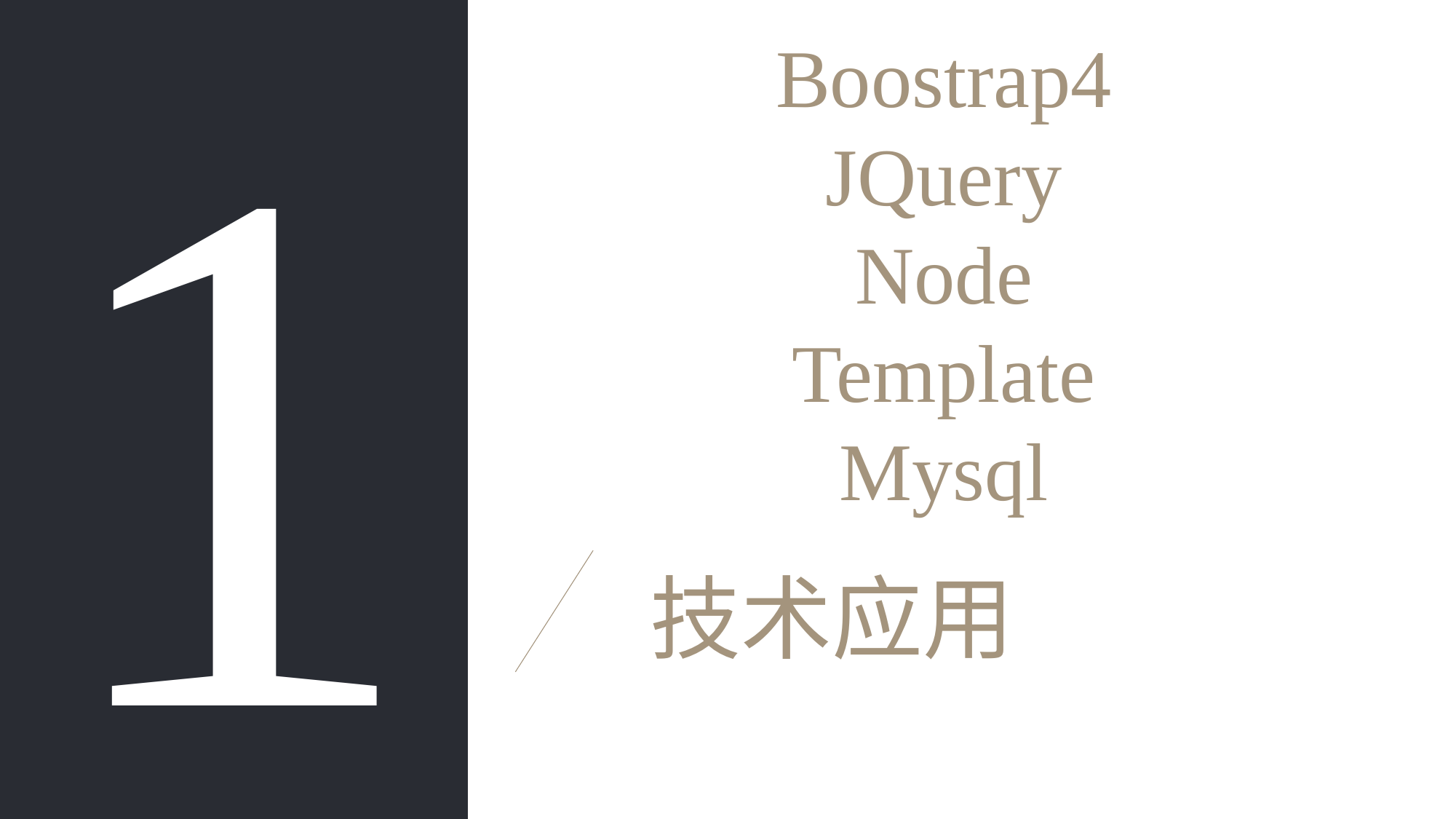

1
Boostrap4
JQuery
Node
Template
Mysql
技术应用